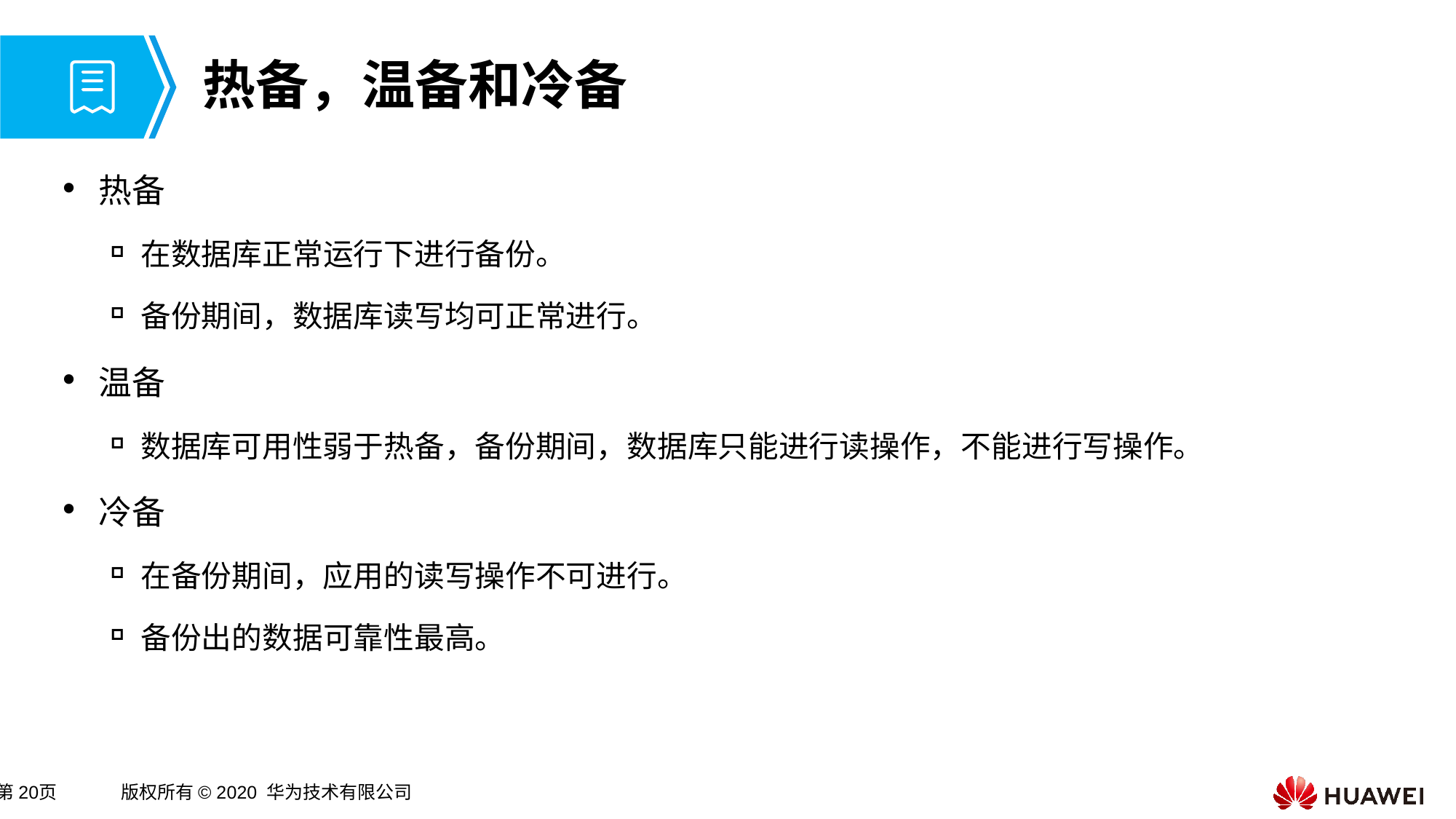

# 热备，温备和冷备
热备
在数据库正常运行下进行备份。
备份期间，数据库读写均可正常进行。
温备
数据库可用性弱于热备，备份期间，数据库只能进行读操作，不能进行写操作。
冷备
在备份期间，应用的读写操作不可进行。
备份出的数据可靠性最高。